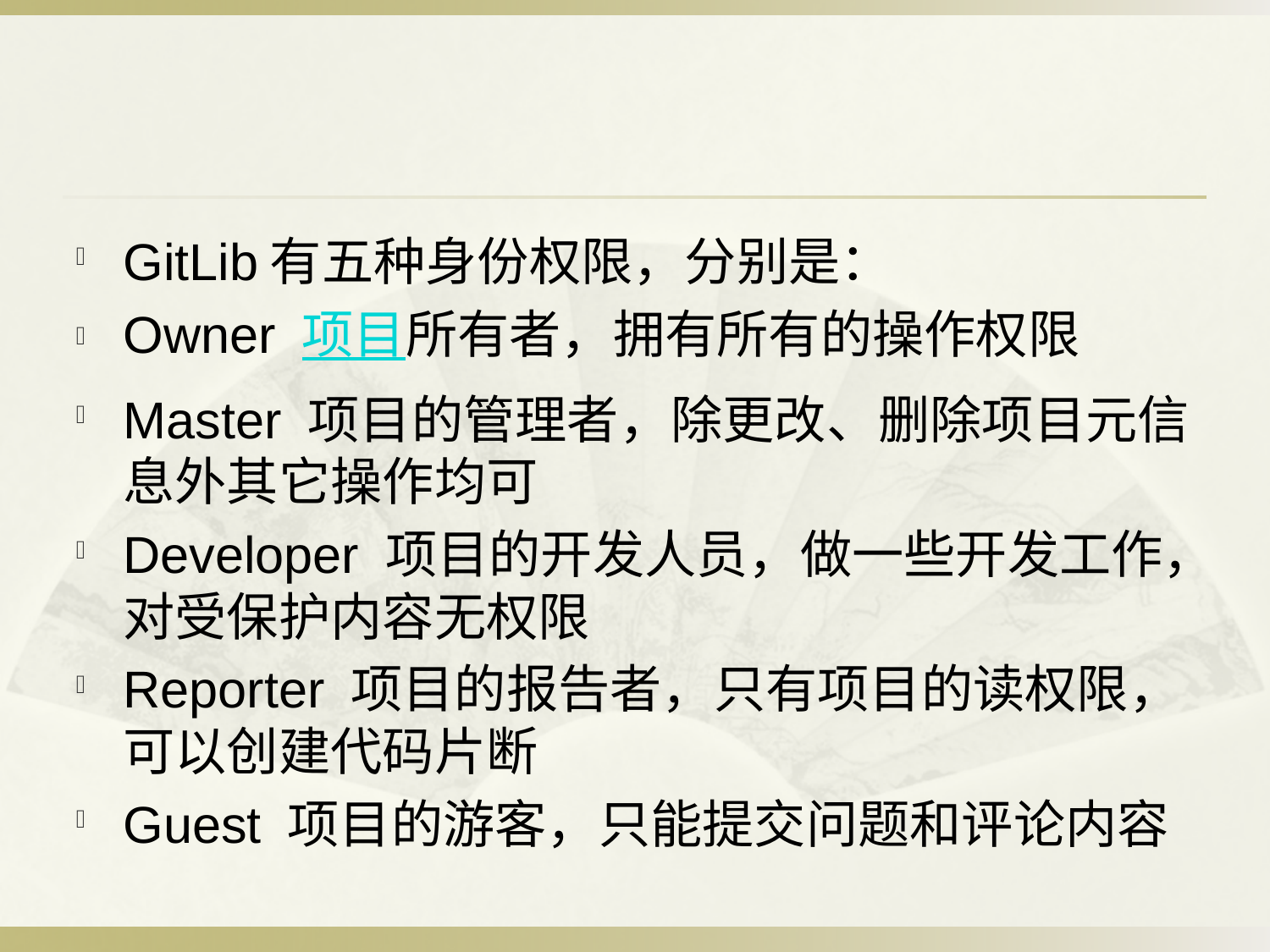

#
GitLib有五种身份权限，分别是：
Owner 项目所有者，拥有所有的操作权限
Master 项目的管理者，除更改、删除项目元信息外其它操作均可
Developer 项目的开发人员，做一些开发工作，对受保护内容无权限
Reporter 项目的报告者，只有项目的读权限，可以创建代码片断
Guest 项目的游客，只能提交问题和评论内容